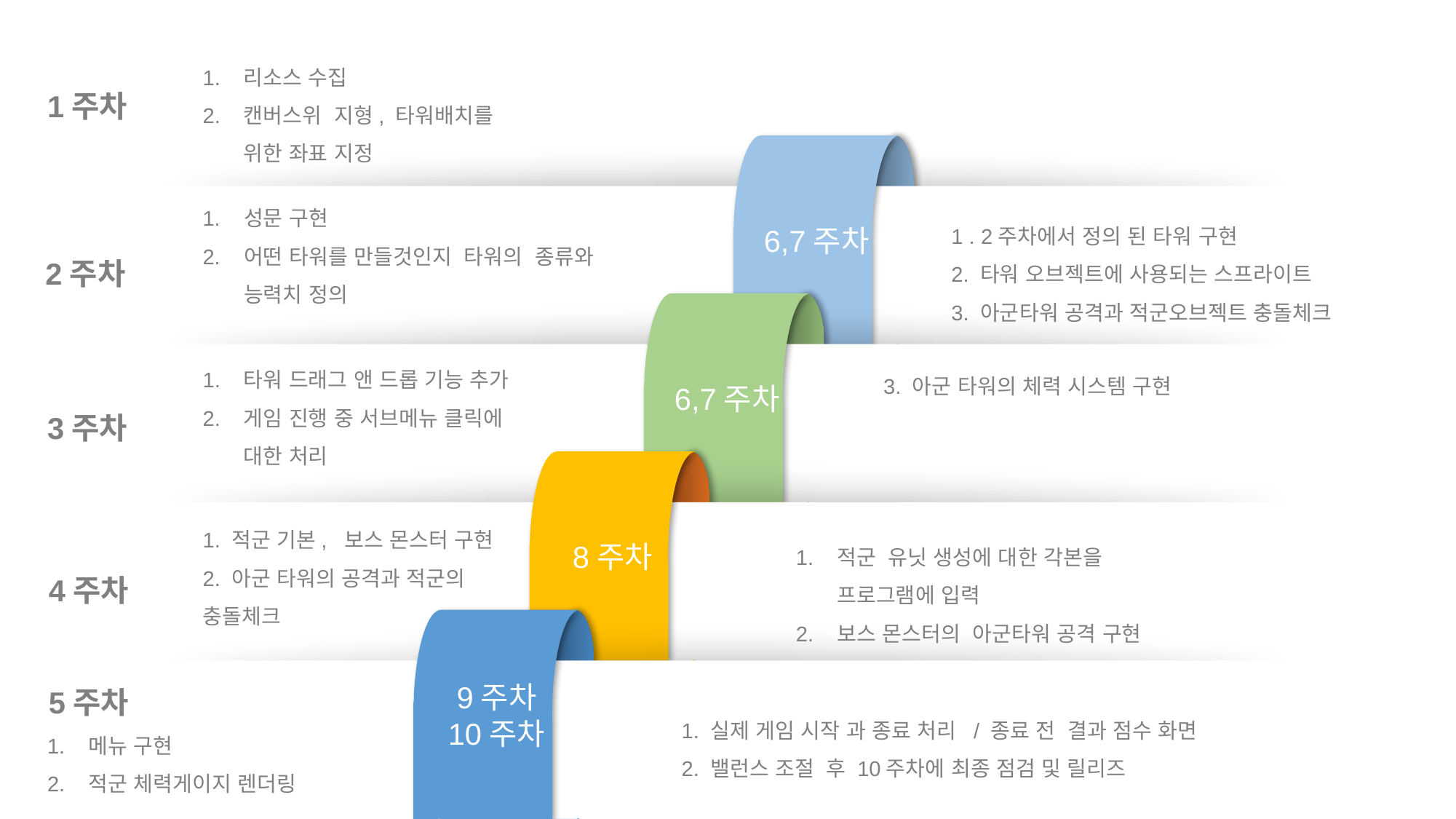

리소스 수집
캔버스위  지형, 타워배치를 위한 좌표 지정
1주차
6,7주차

성문 구현
어떤 타워를 만들것인지  타워의  종류와  능력치 정의
1 . 2주차에서 정의 된 타워 구현
2. 타워 오브젝트에 사용되는 스프라이트
3. 아군타워 공격과 적군오브젝트 충돌체크
2주차
6,7주차

타워 드래그 앤 드롭 기능 추가
게임 진행 중 서브메뉴 클릭에 대한 처리
3. 아군 타워의 체력 시스템 구현

3주차
8주차

1. 적군 기본,  보스 몬스터 구현
2. 아군 타워의 공격과 적군의 충돌체크
적군  유닛 생성에 대한 각본을 프로그램에 입력
보스 몬스터의  아군타워 공격 구현

4주차
9주차
10주차

5주차

1. 실제 게임 시작 과 종료 처리  / 종료 전  결과 점수 화면
2. 밸런스 조절  후 10주차에 최종 점검 및 릴리즈
메뉴 구현
적군 체력게이지 렌더링